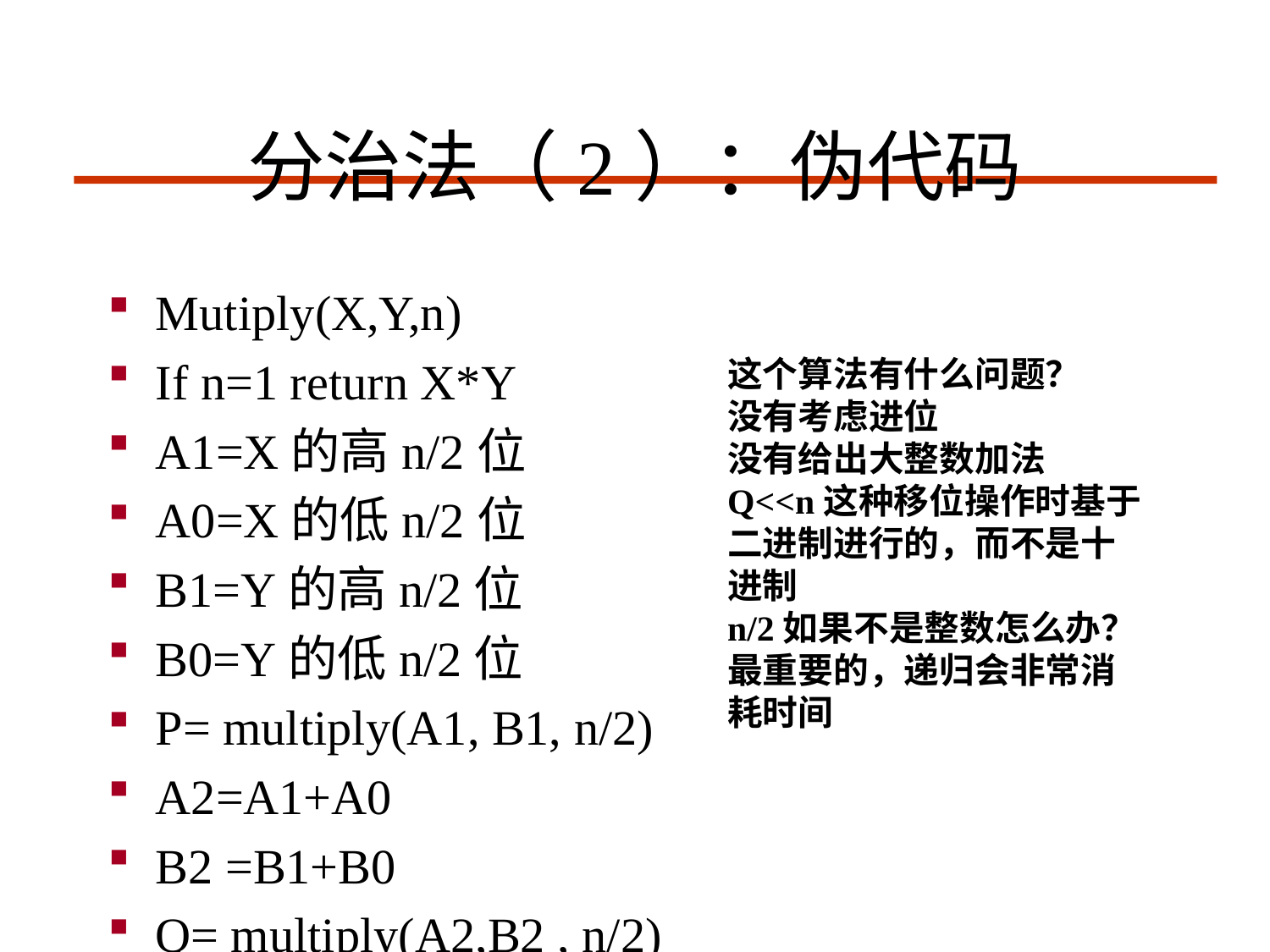

# 分治法（2）：伪代码
Mutiply(X,Y,n)
If n=1 return X*Y
A1=X的高n/2位
A0=X的低n/2位
B1=Y的高n/2位
B0=Y的低n/2位
P= multiply(A1, B1, n/2)
A2=A1+A0
B2 =B1+B0
Q= multiply(A2,B2 , n/2)
S= multiply(A0, B0, n/2)
C= P<<n+(Q-P-S)<<n/2+S
return C

这个算法有什么问题？
没有考虑进位
没有给出大整数加法
Q<<n这种移位操作时基于二进制进行的，而不是十进制
n/2如果不是整数怎么办？
最重要的，递归会非常消耗时间